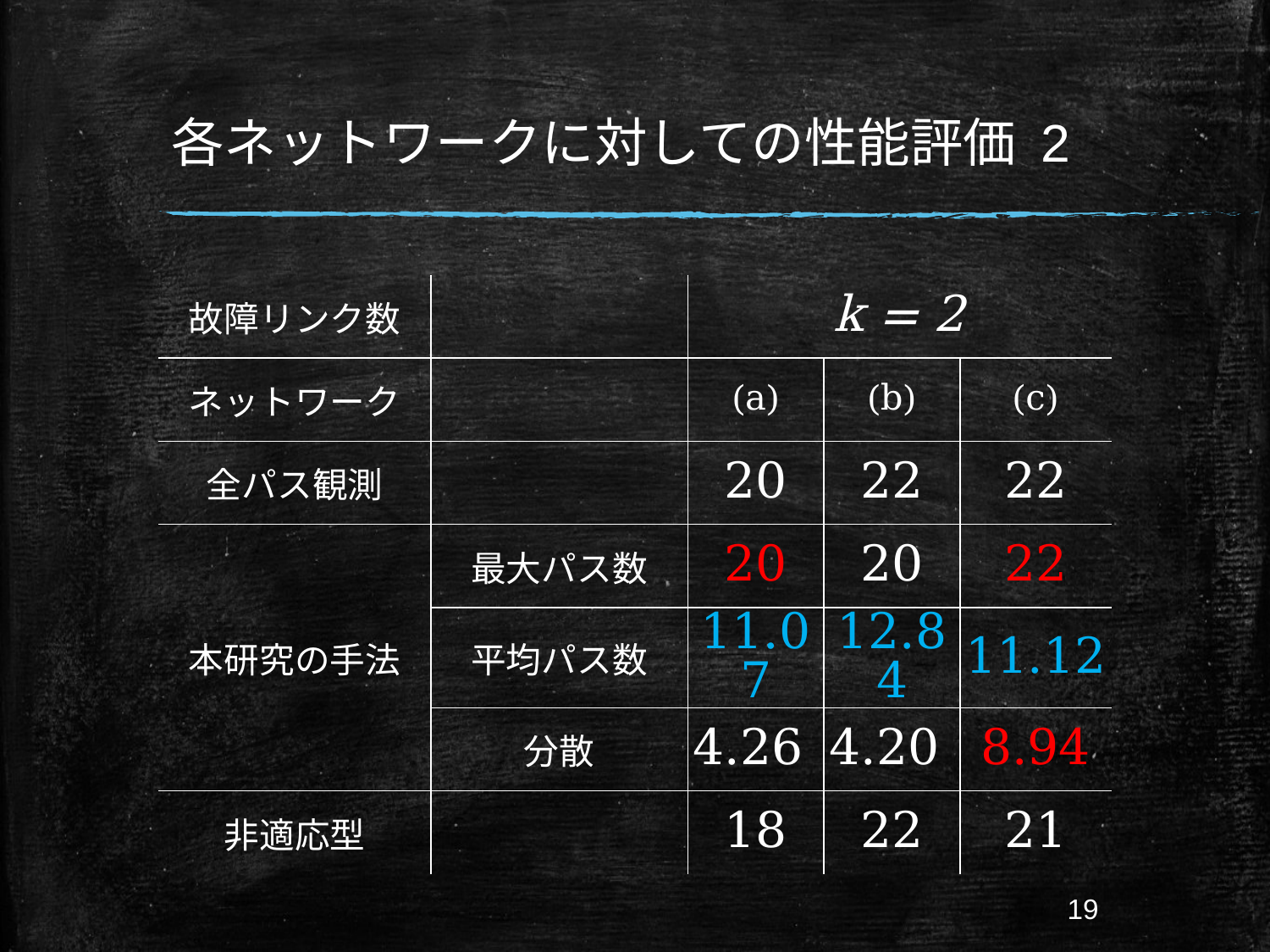

# 各ネットワークに対しての性能評価 2
| 故障リンク数 |  | k = 2 |  |  |
| --- | --- | --- | --- | --- |
| ネットワーク |  | (a) | (b) | (c) |
| 全パス観測 |  | 20 | 22 | 22 |
| 本研究の手法 | 最大パス数 | 20 | 20 | 22 |
|  | 平均パス数 | 11.07 | 12.84 | 11.12 |
|  | 分散 | 4.26 | 4.20 | 8.94 |
| 非適応型 |  | 18 | 22 | 21 |
19